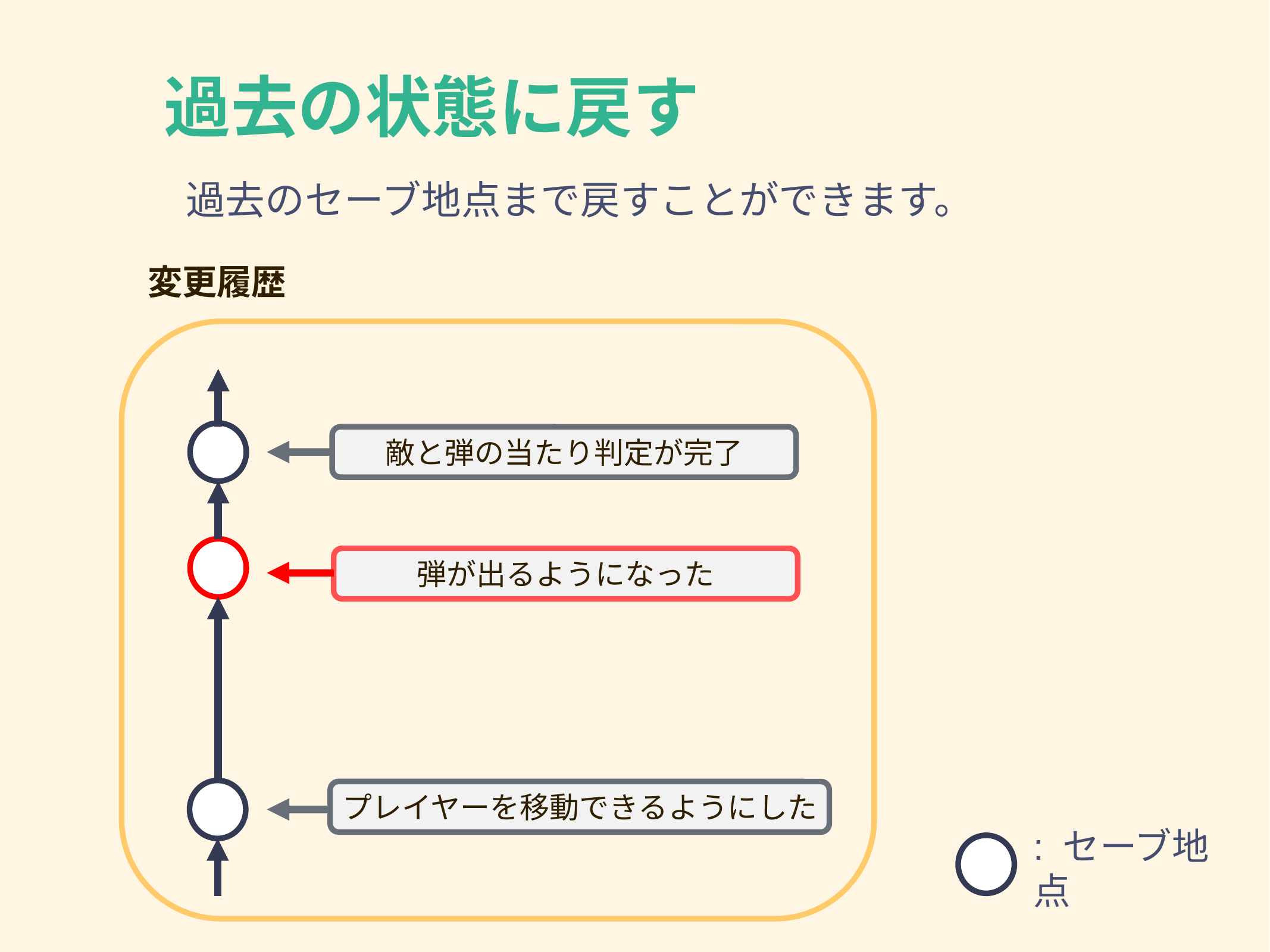

# 過去の状態に戻す
過去のセーブ地点まで戻すことができます。
変更履歴

敵と弾の当たり判定が完了

弾が出るようになった

プレイヤーを移動できるようにした

: セーブ地点